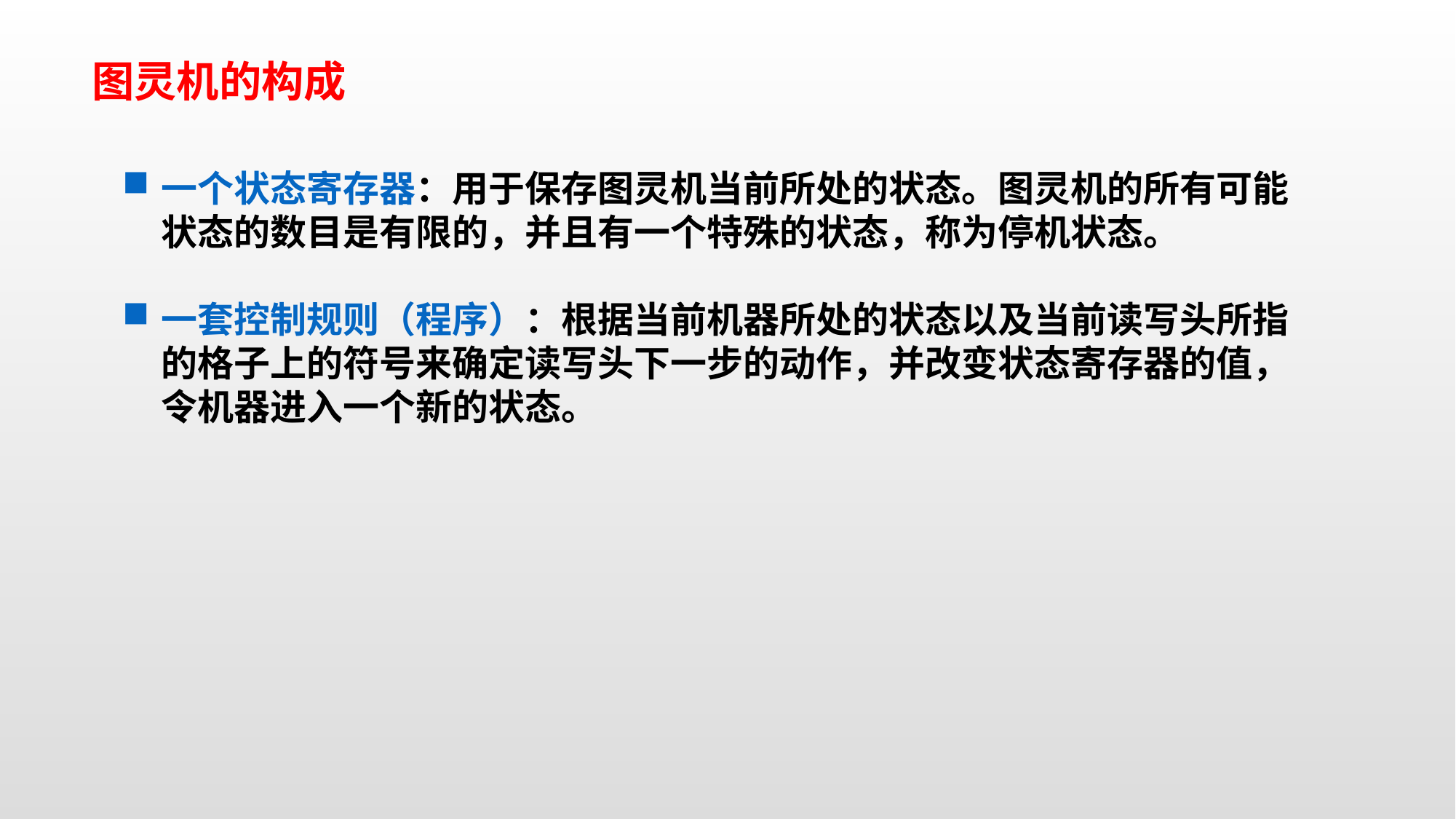

# 图灵机的构成

一个状态寄存器：用于保存图灵机当前所处的状态。图灵机的所有可能状态的数目是有限的，并且有一个特殊的状态，称为停机状态。

一套控制规则（程序）：根据当前机器所处的状态以及当前读写头所指的格子上的符号来确定读写头下一步的动作，并改变状态寄存器的值，令机器进入一个新的状态。

16